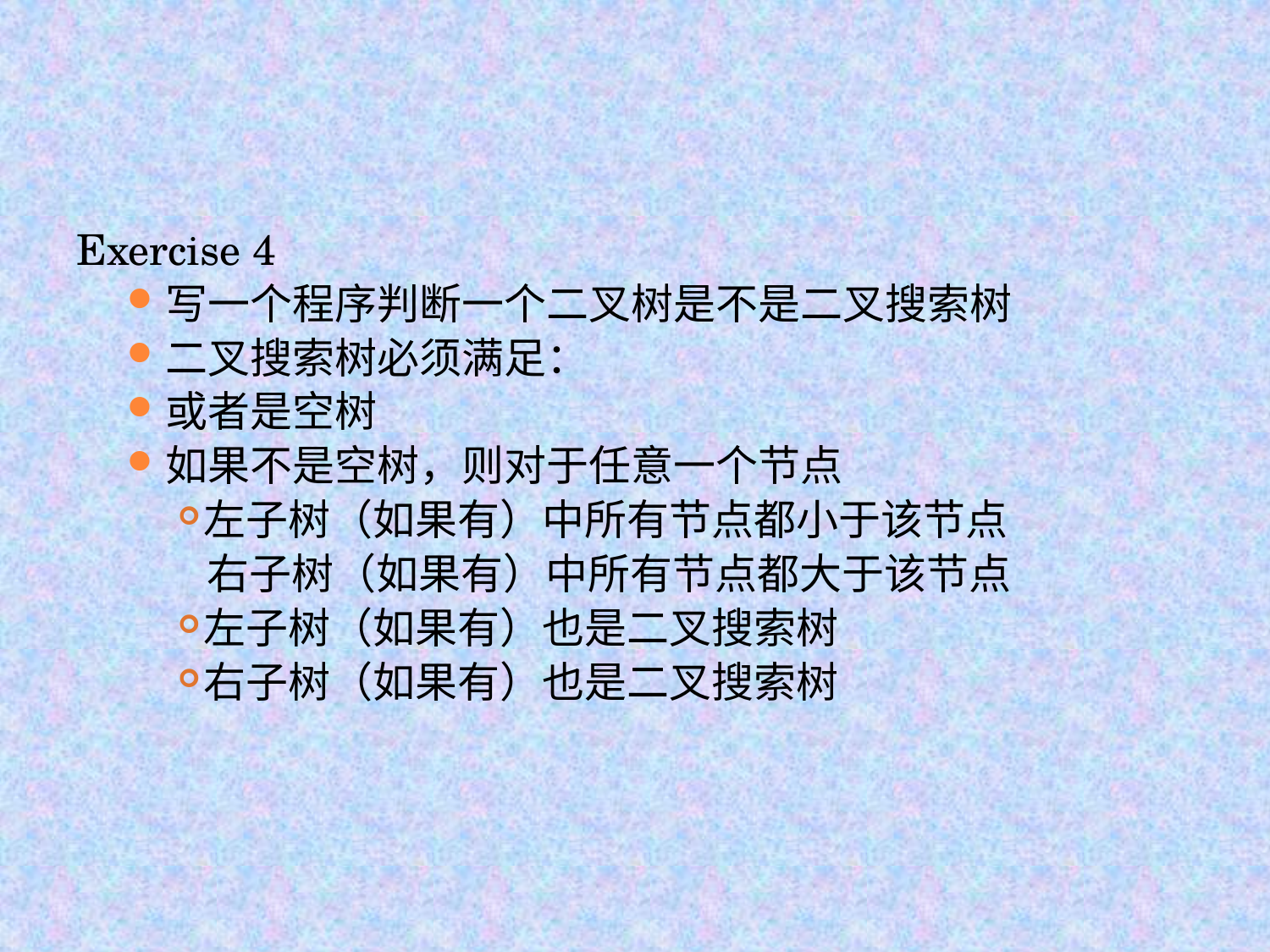

Exercise 4
写一个程序判断一个二叉树是不是二叉搜索树
二叉搜索树必须满足：
或者是空树
如果不是空树，则对于任意一个节点
左子树（如果有）中所有节点都小于该节点
  右子树（如果有）中所有节点都大于该节点
左子树（如果有）也是二叉搜索树
右子树（如果有）也是二叉搜索树